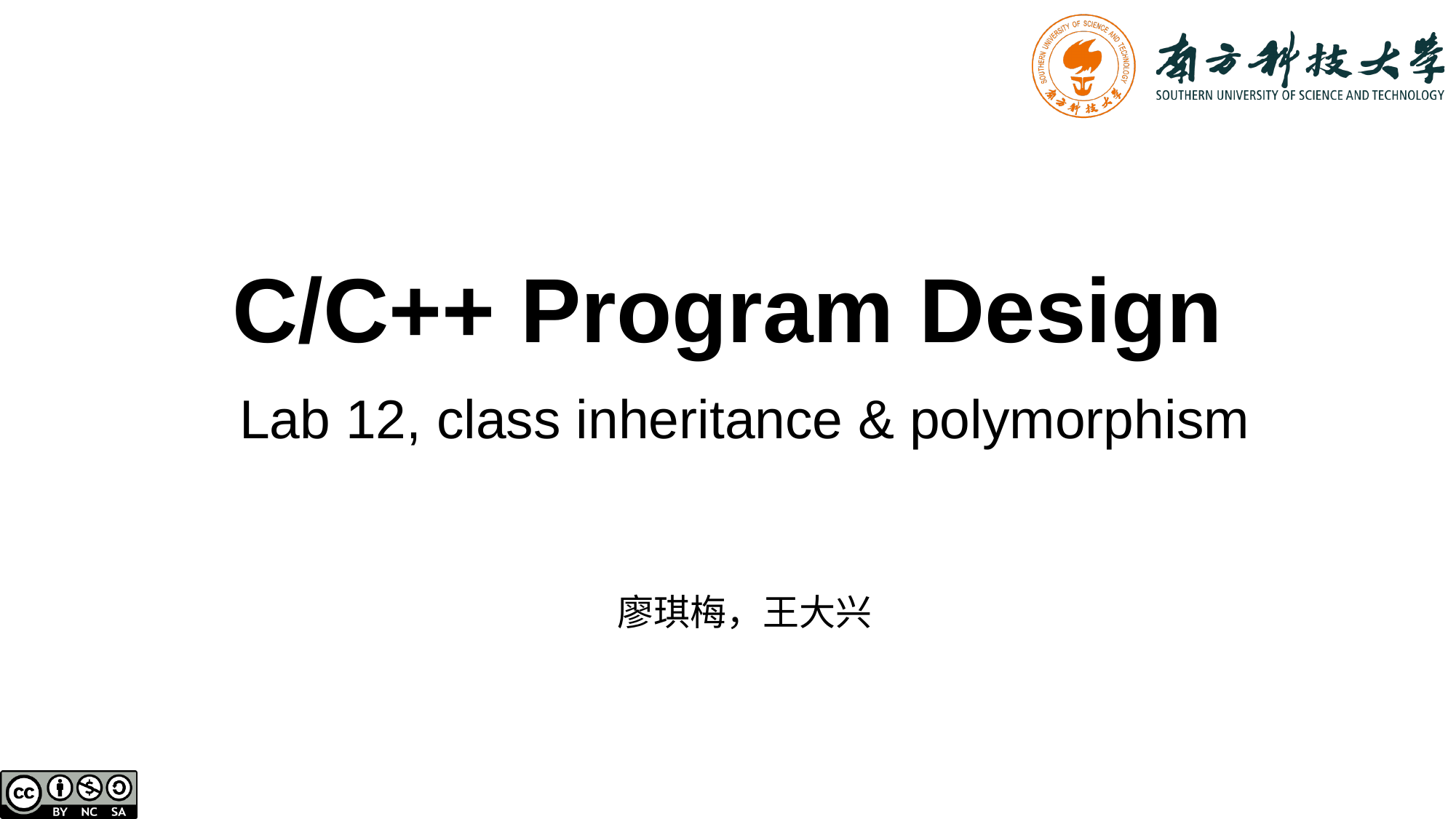

# C/C++ Program Design
Lab 12, class inheritance & polymorphism

廖琪梅，王大兴